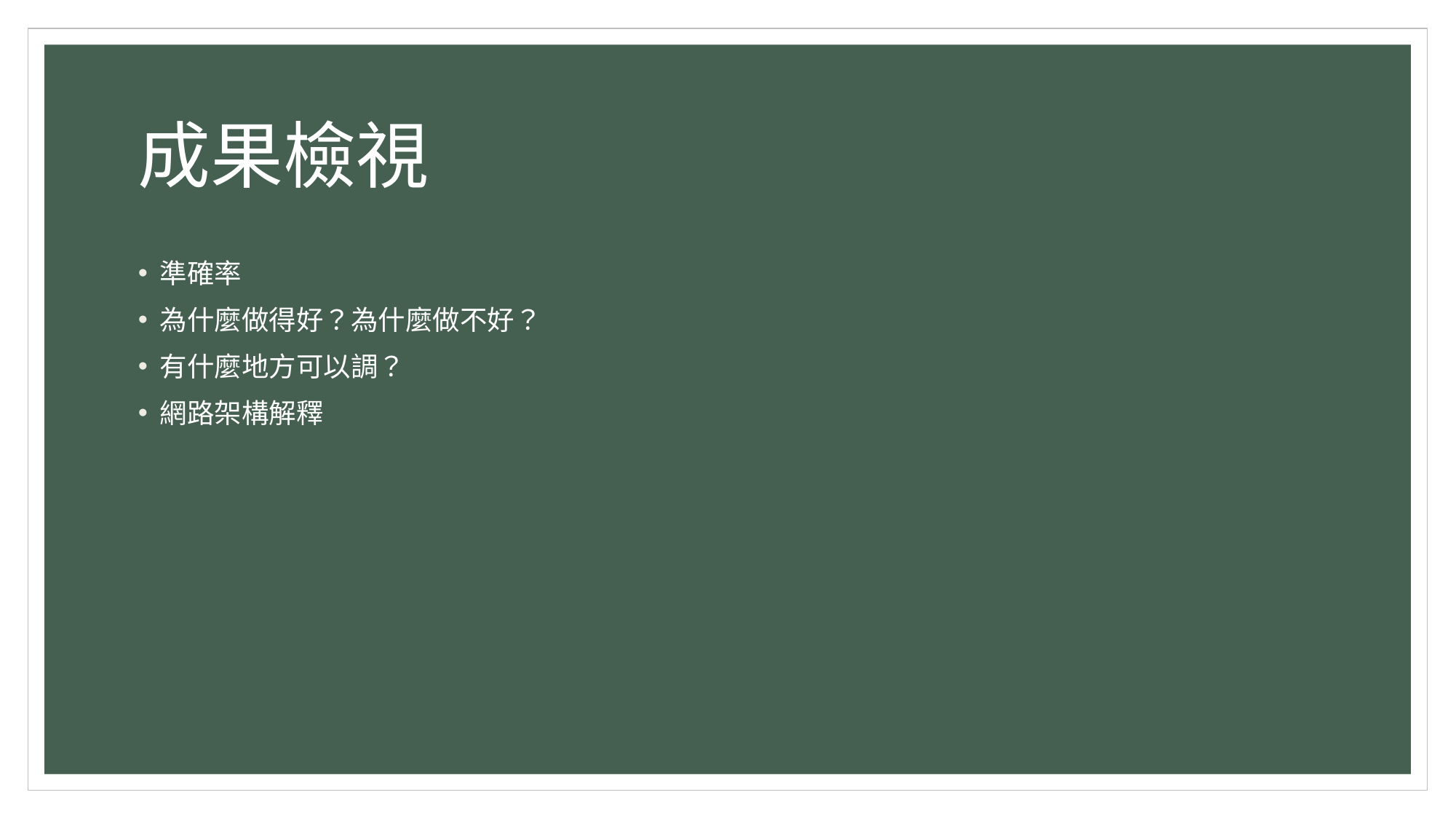

# 成果檢視
準確率
為什麼做得好？為什麼做不好？
有什麼地方可以調？
網路架構解釋